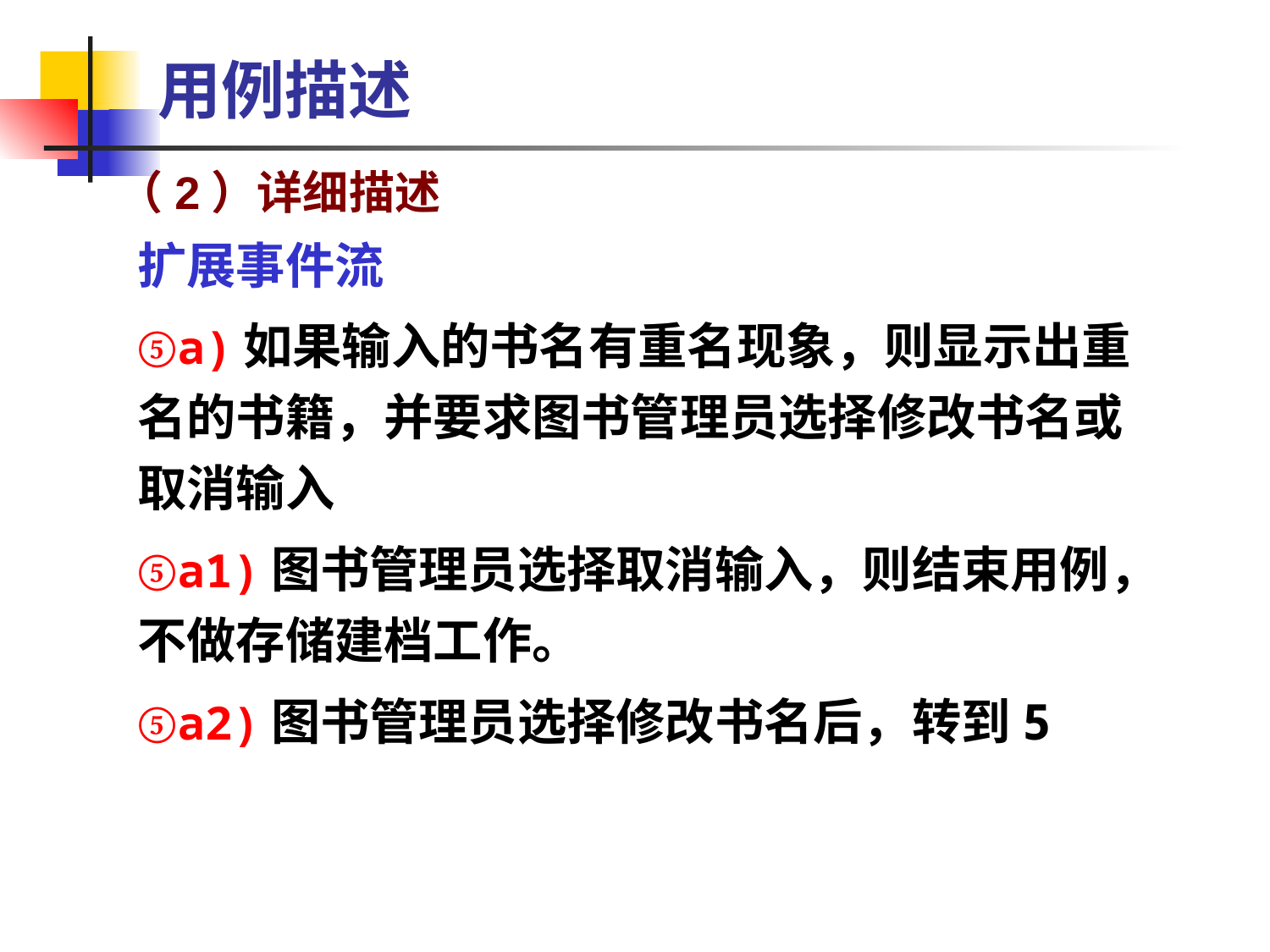

用例描述
（2）详细描述

扩展事件流
⑤a)如果输入的书名有重名现象，则显示出重名的书籍，并要求图书管理员选择修改书名或取消输入
⑤a1)图书管理员选择取消输入，则结束用例，不做存储建档工作。
⑤a2)图书管理员选择修改书名后，转到5